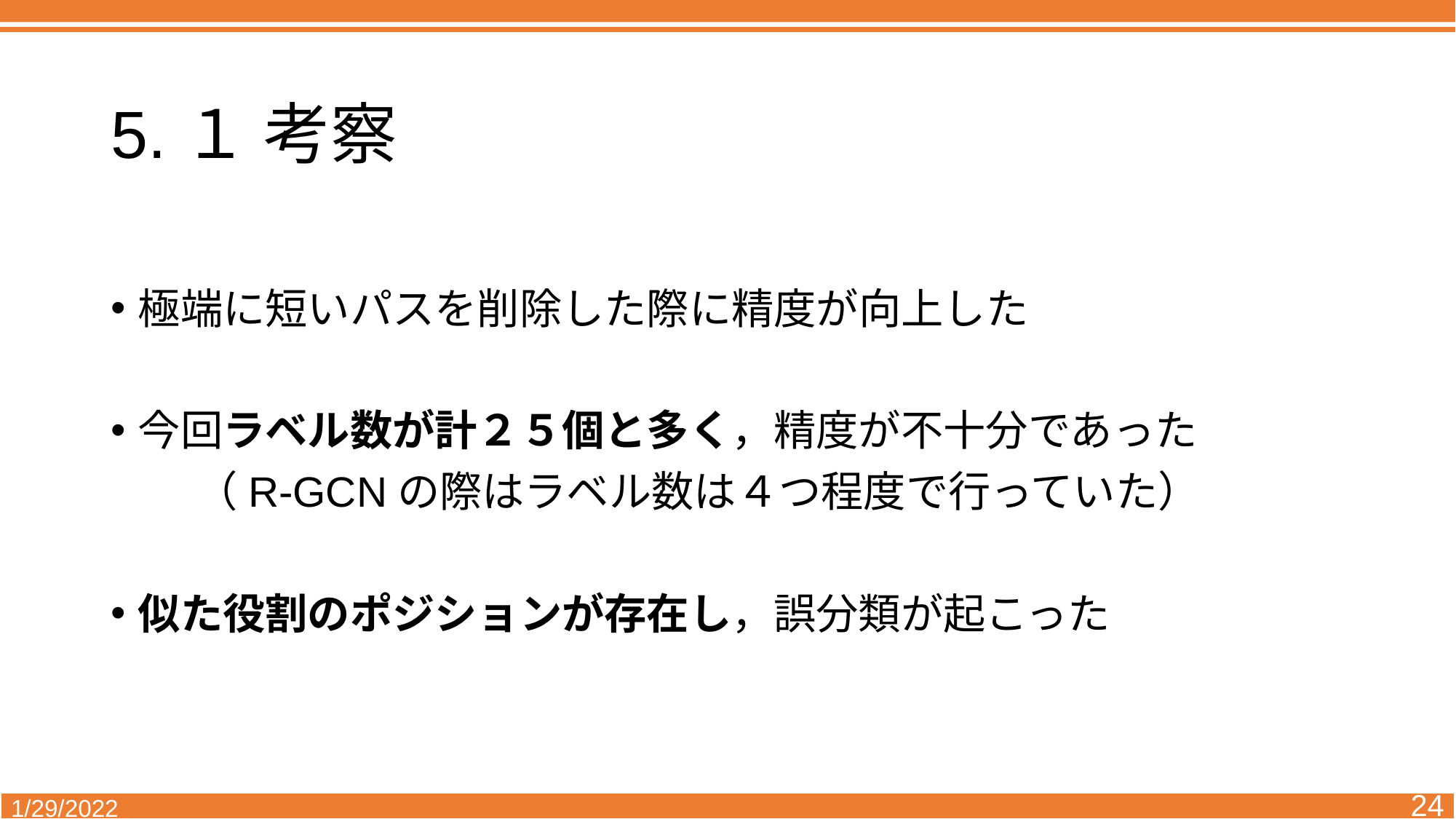

# 5.１ 考察

極端に短いパスを削除した際に精度が向上した

今回ラベル数が計２５個と多く，精度が不十分であった
　　（R-GCNの際はラベル数は４つ程度で行っていた）

似た役割のポジションが存在し，誤分類が起こった

24
1/29/2022